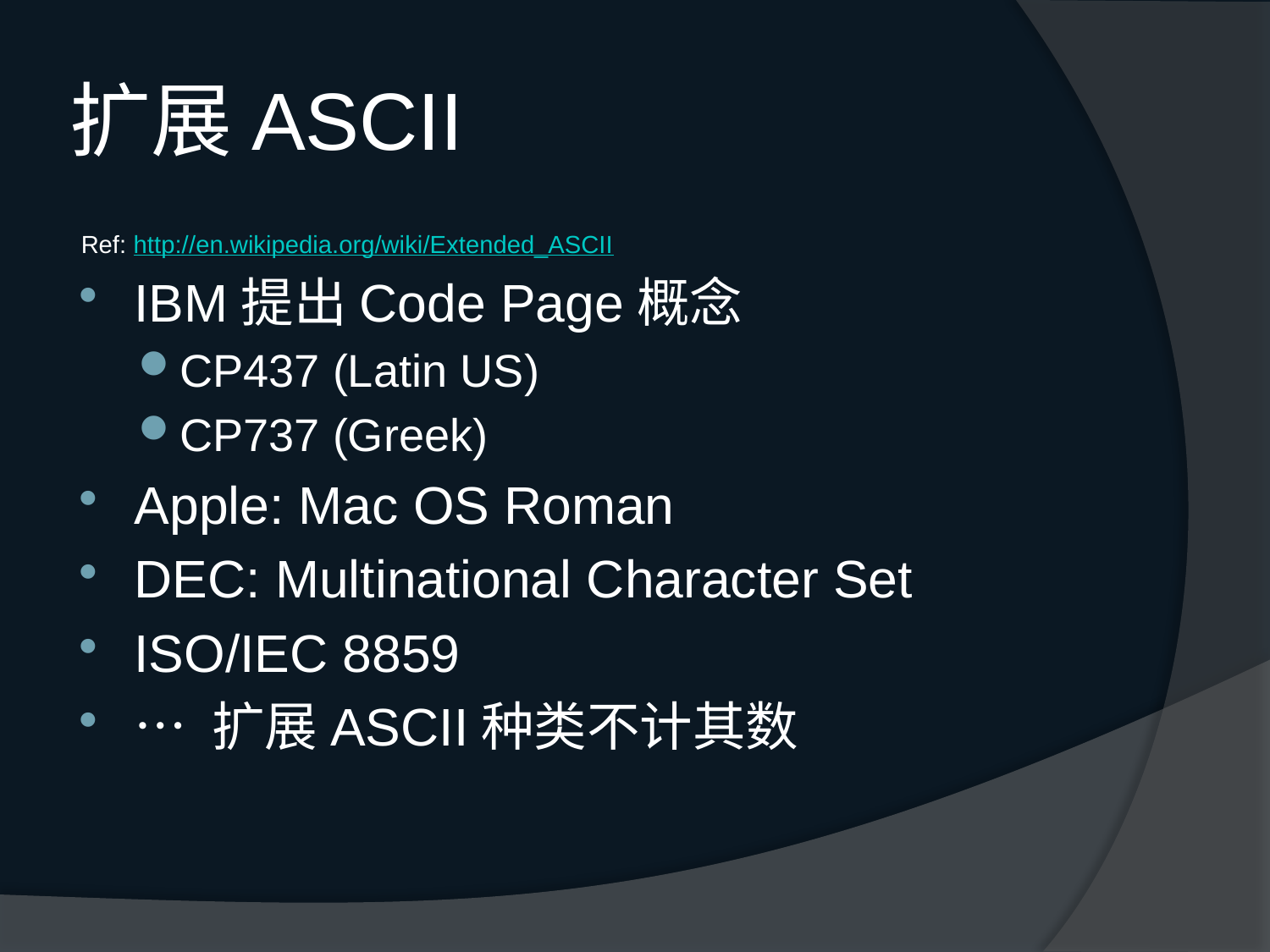

# 扩展ASCII
Ref: http://en.wikipedia.org/wiki/Extended_ASCII
IBM提出Code Page概念
CP437 (Latin US)
CP737 (Greek)
Apple: Mac OS Roman
DEC: Multinational Character Set
ISO/IEC 8859
… 扩展ASCII种类不计其数